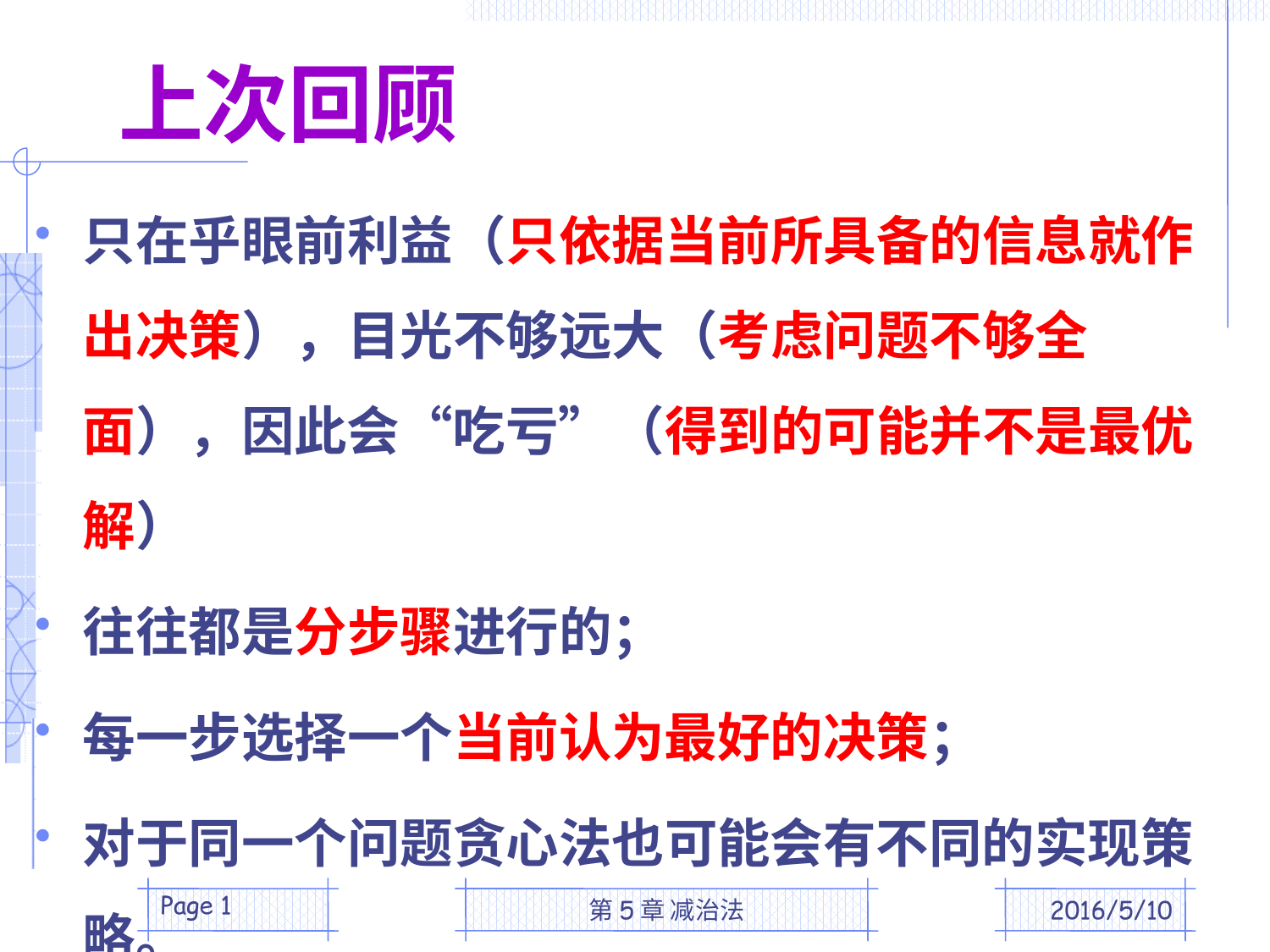

上次回顾
只在乎眼前利益（只依据当前所具备的信息就作出决策），目光不够远大（考虑问题不够全面），因此会“吃亏”（得到的可能并不是最优解）
往往都是分步骤进行的；
每一步选择一个当前认为最好的决策；
对于同一个问题贪心法也可能会有不同的实现策略。

Page 1
第5章 减治法
2016/5/10